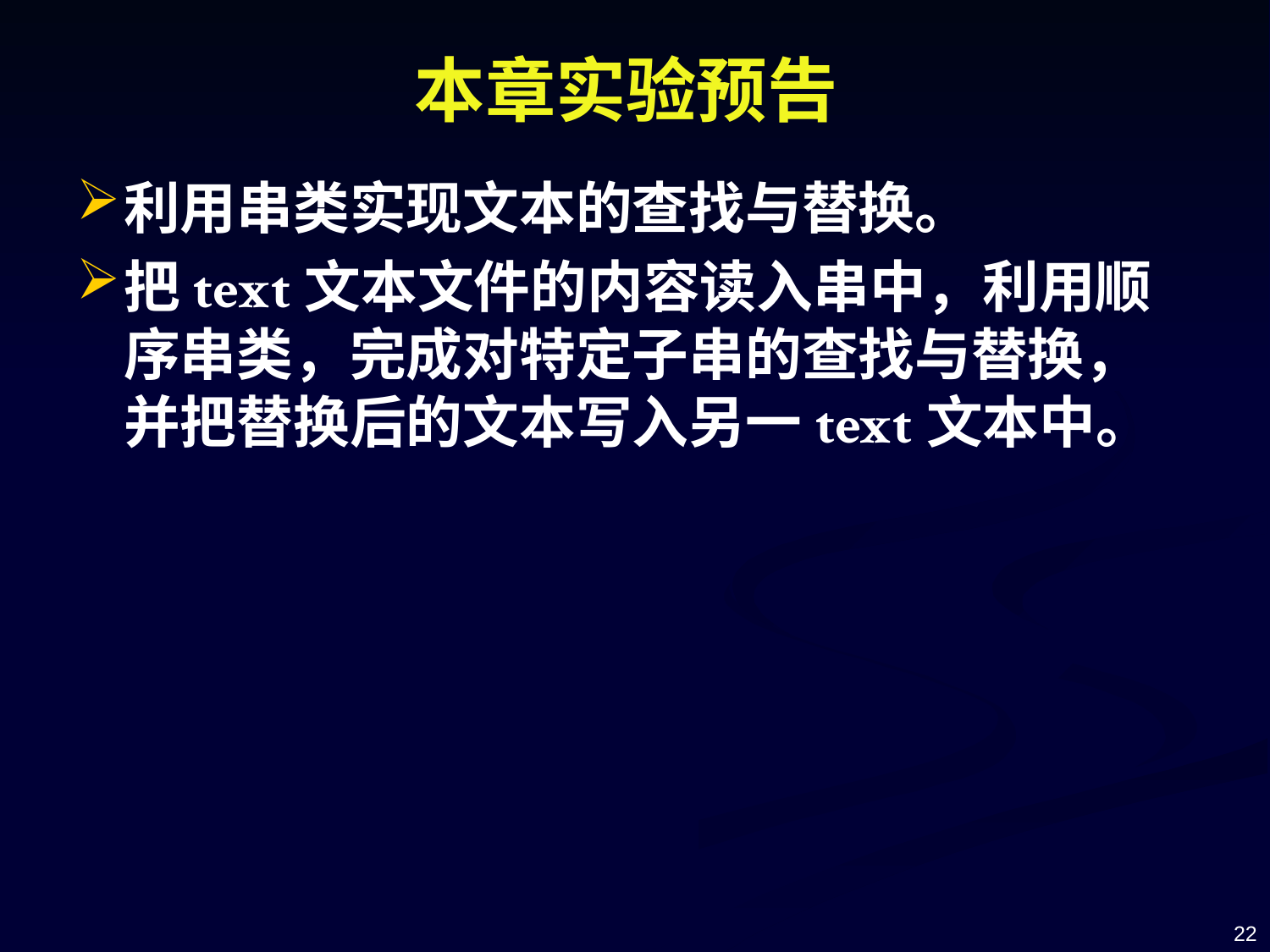

# 本章实验预告
利用串类实现文本的查找与替换。
把text文本文件的内容读入串中，利用顺序串类，完成对特定子串的查找与替换，并把替换后的文本写入另一text文本中。
22